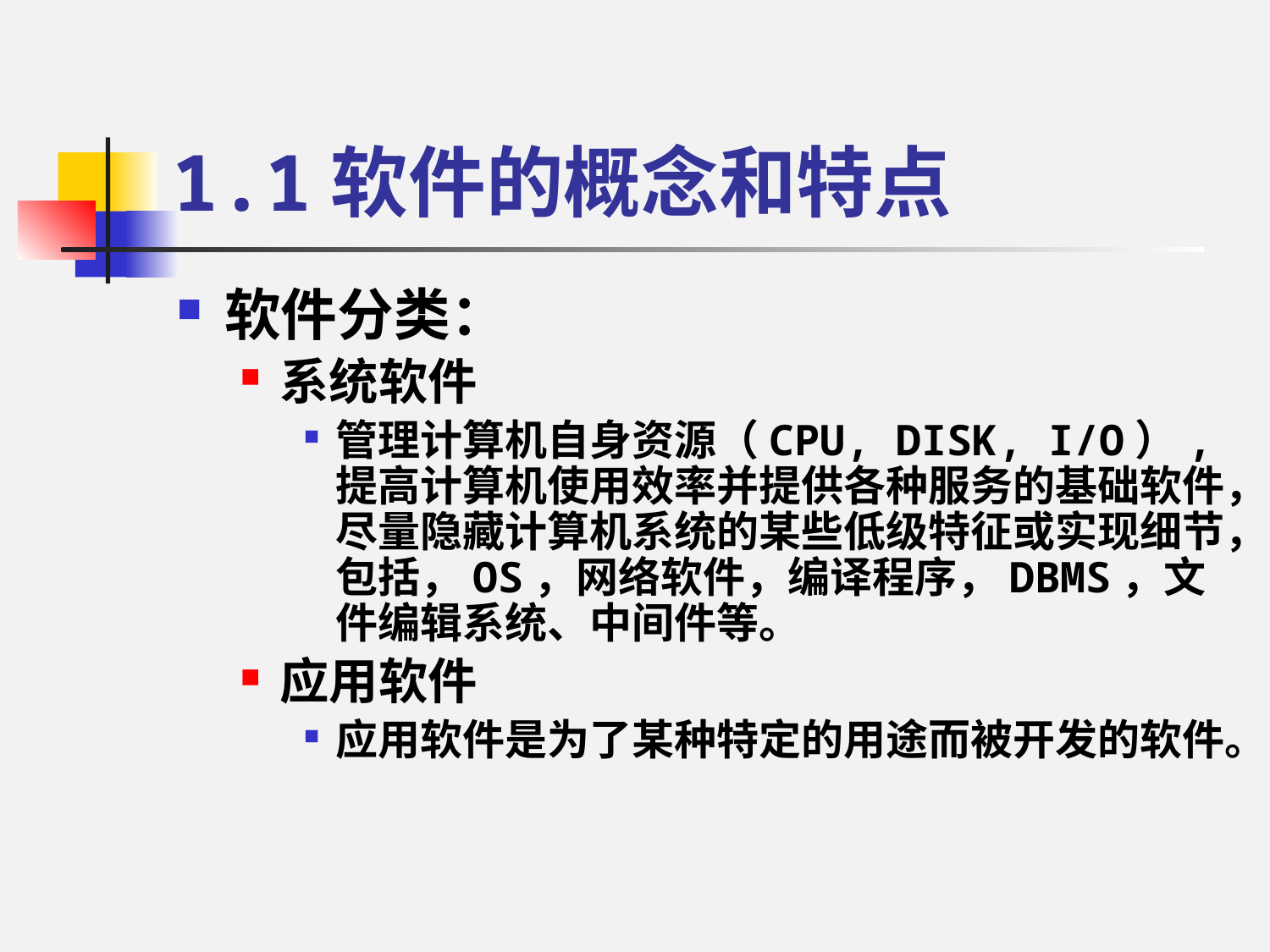

# 1.1软件的概念和特点
软件分类：
系统软件
管理计算机自身资源（CPU, DISK, I/O）,提高计算机使用效率并提供各种服务的基础软件，尽量隐藏计算机系统的某些低级特征或实现细节，包括，OS，网络软件，编译程序，DBMS，文件编辑系统、中间件等。
应用软件
应用软件是为了某种特定的用途而被开发的软件。
5